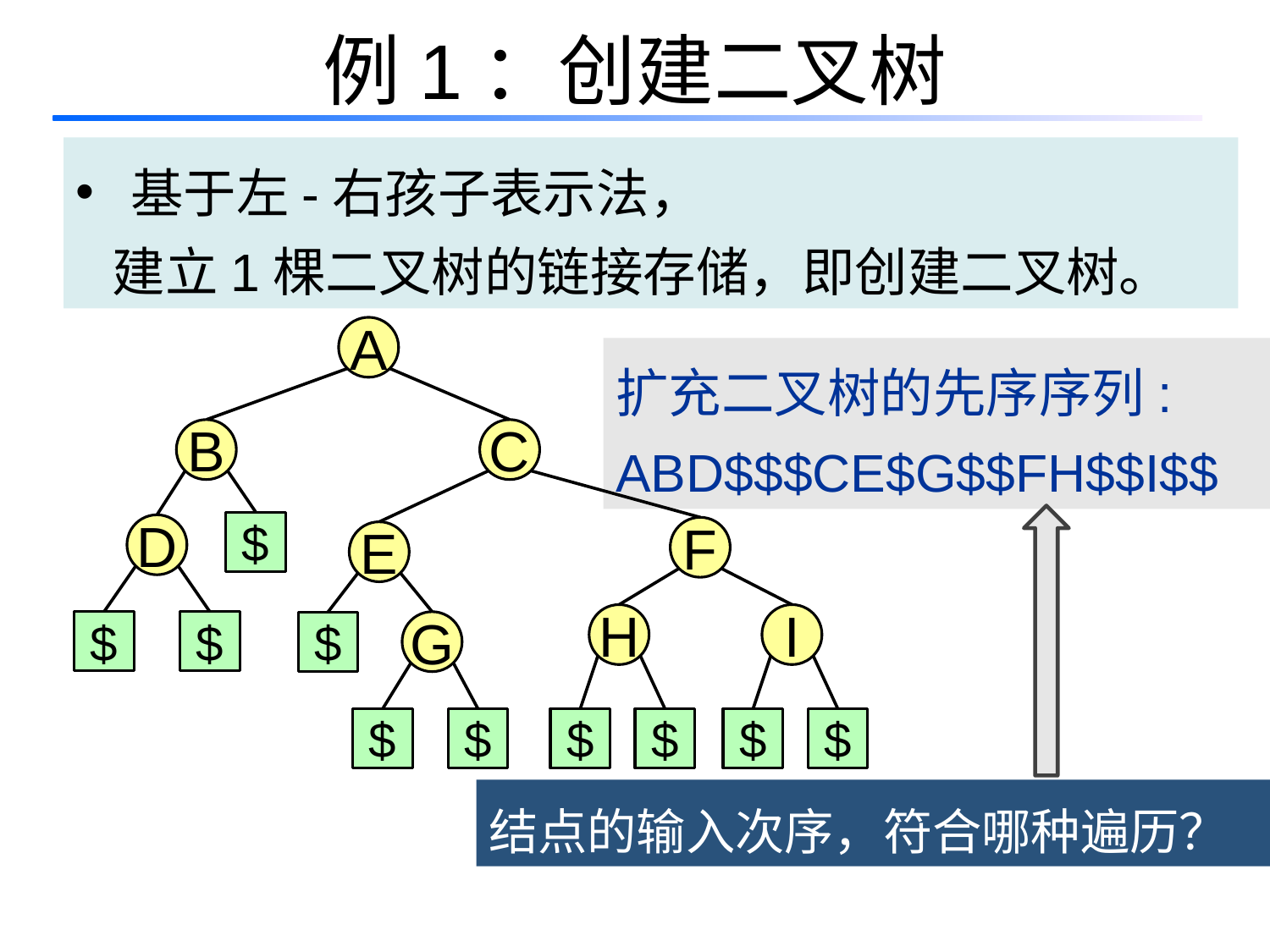

# 例1：创建二叉树

 基于左-右孩子表示法，
  建立1棵二叉树的链接存储，即创建二叉树。
A
扩充二叉树的先序序列:
ABD$$$CE$G$$FH$$I$$
B
C

$
D
F
E
H
I
$
$
G
$
$
$
$
$
$
$
结点的输入次序，符合哪种遍历？